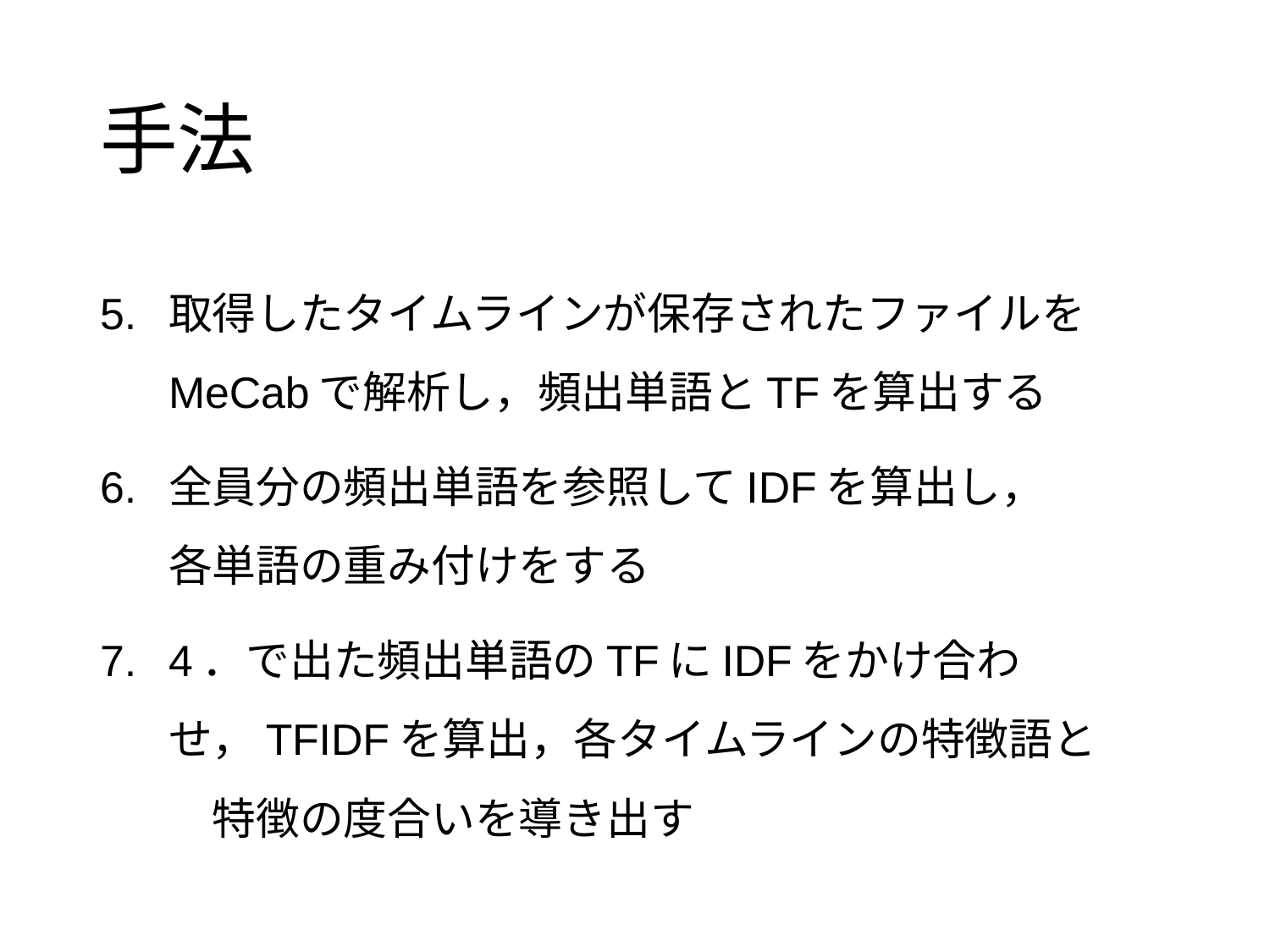

# 手法
取得したタイムラインが保存されたファイルをMeCabで解析し，頻出単語とTFを算出する
全員分の頻出単語を参照してIDFを算出し，　　各単語の重み付けをする
4．で出た頻出単語のTFにIDFをかけ合わせ，TFIDFを算出，各タイムラインの特徴語と　　特徴の度合いを導き出す